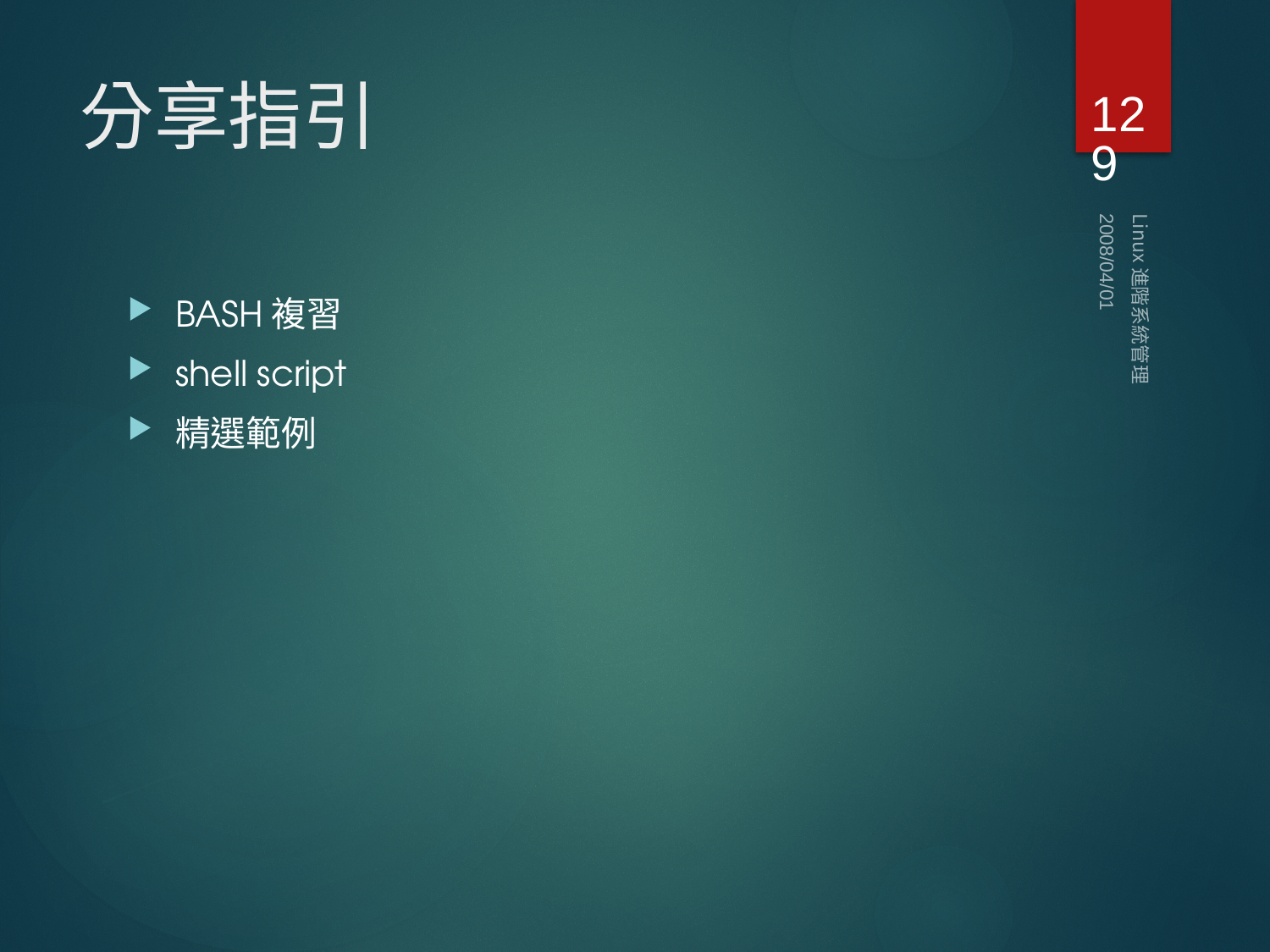

129
# 分享指引
2008/04/01
BASH複習
shell script
精選範例
Linux 進階系統管理